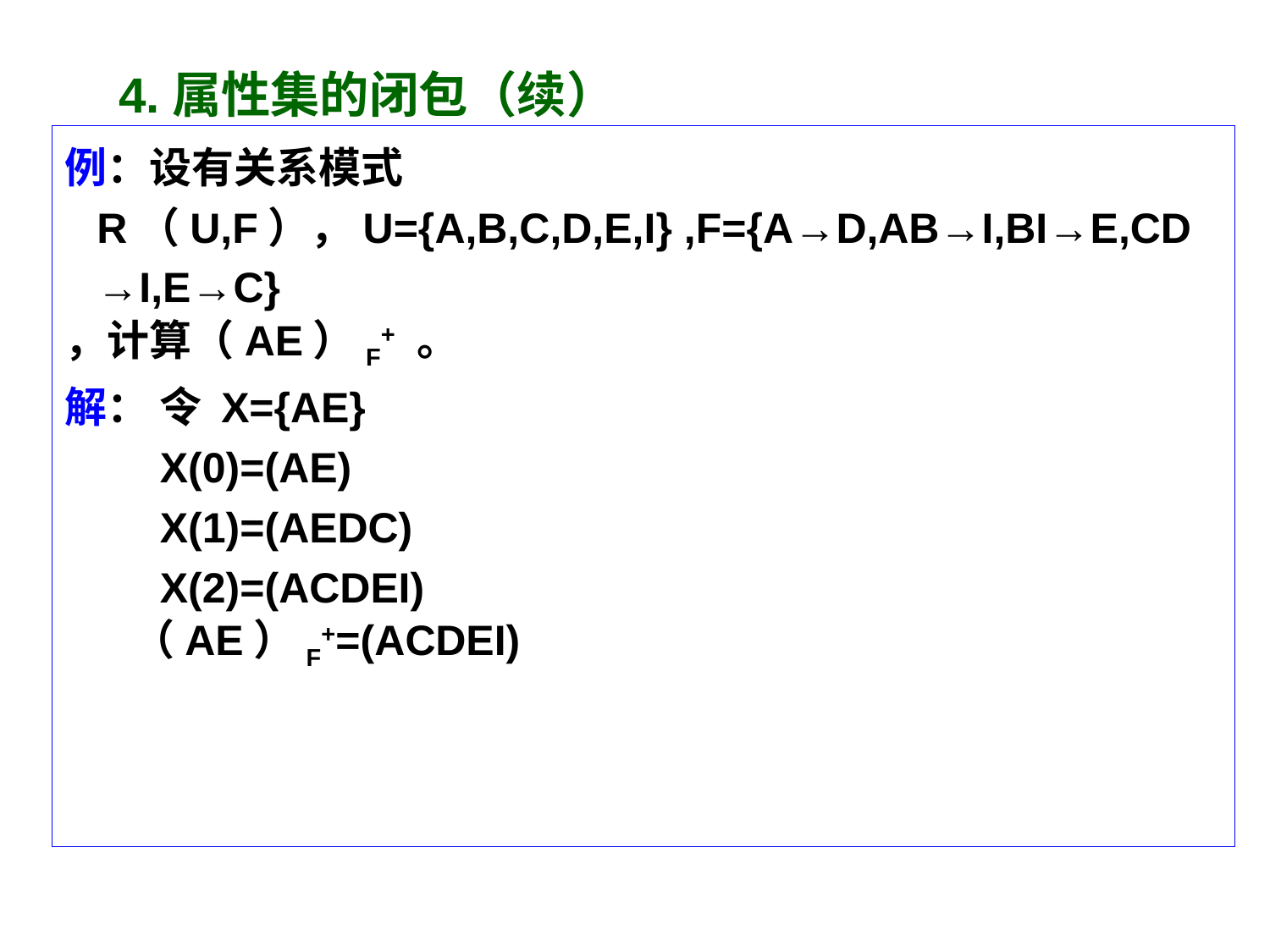

4.属性集的闭包（续）
例：设有关系模式R（U,F），U={A,B,C,D,E,I} ,F={A→D,AB→I,BI→E,CD→I,E→C}
，计算（AE）F+ 。
解： 令 X={AE}
        X(0)=(AE)
        X(1)=(AEDC)
        X(2)=(ACDEI)
      （AE）F+=(ACDEI)